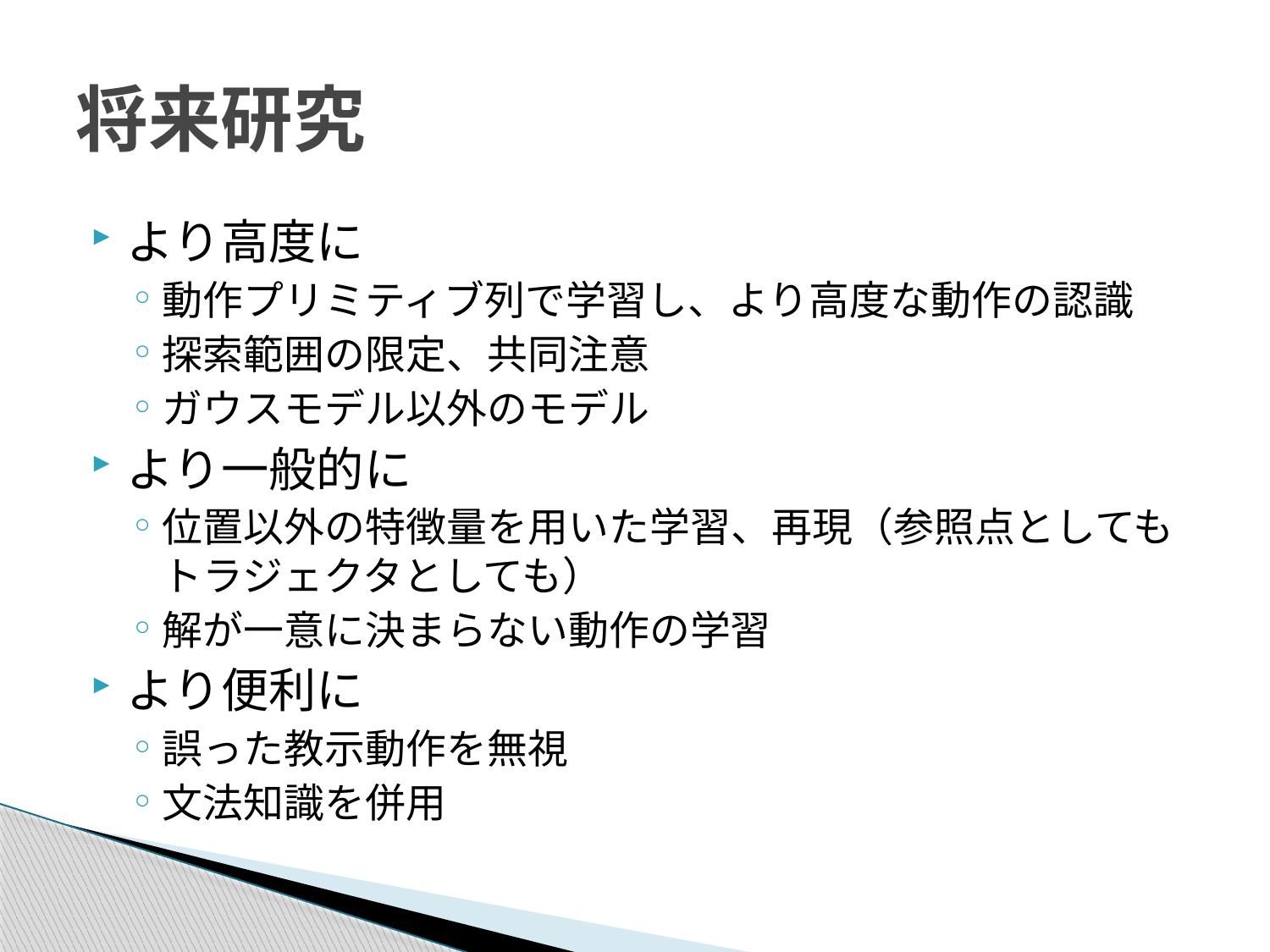

# 将来研究
より高度に
動作プリミティブ列で学習し、より高度な動作の認識
探索範囲の限定、共同注意
ガウスモデル以外のモデル
より一般的に
位置以外の特徴量を用いた学習、再現（参照点としてもトラジェクタとしても）
解が一意に決まらない動作の学習
より便利に
誤った教示動作を無視
文法知識を併用